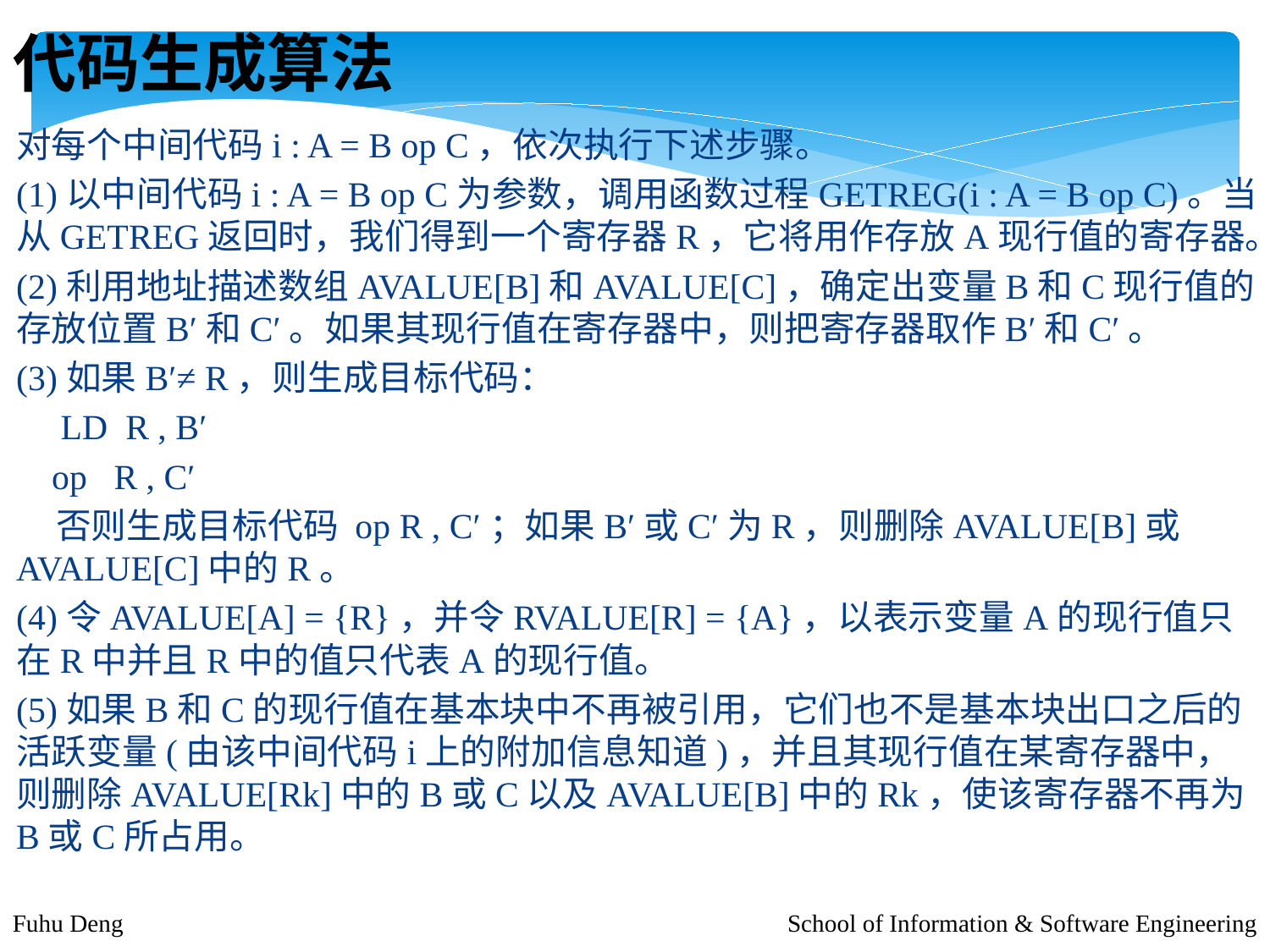

代码生成算法
对每个中间代码i : A = B op C，依次执行下述步骤。
(1)以中间代码i : A = B op C为参数，调用函数过程GETREG(i : A = B op C)。当从GETREG返回时，我们得到一个寄存器R，它将用作存放A现行值的寄存器。
(2)利用地址描述数组AVALUE[B]和AVALUE[C]，确定出变量B和C现行值的存放位置B′和C′。如果其现行值在寄存器中，则把寄存器取作B′和C′。
(3)如果B′≠ R，则生成目标代码：
     LD  R , B′
    op   R , C′
    否则生成目标代码 op R , C′；如果B′或C′为R，则删除AVALUE[B]或          AVALUE[C]中的R。
(4)令AVALUE[A] = {R}，并令RVALUE[R] = {A}，以表示变量A的现行值只在R中并且R中的值只代表A的现行值。
(5)如果B和C的现行值在基本块中不再被引用，它们也不是基本块出口之后的活跃变量(由该中间代码i上的附加信息知道)，并且其现行值在某寄存器中，则删除AVALUE[Rk]中的B或C以及AVALUE[B]中的Rk，使该寄存器不再为B或C所占用。

Fuhu Deng
82
School of Information & Software Engineering